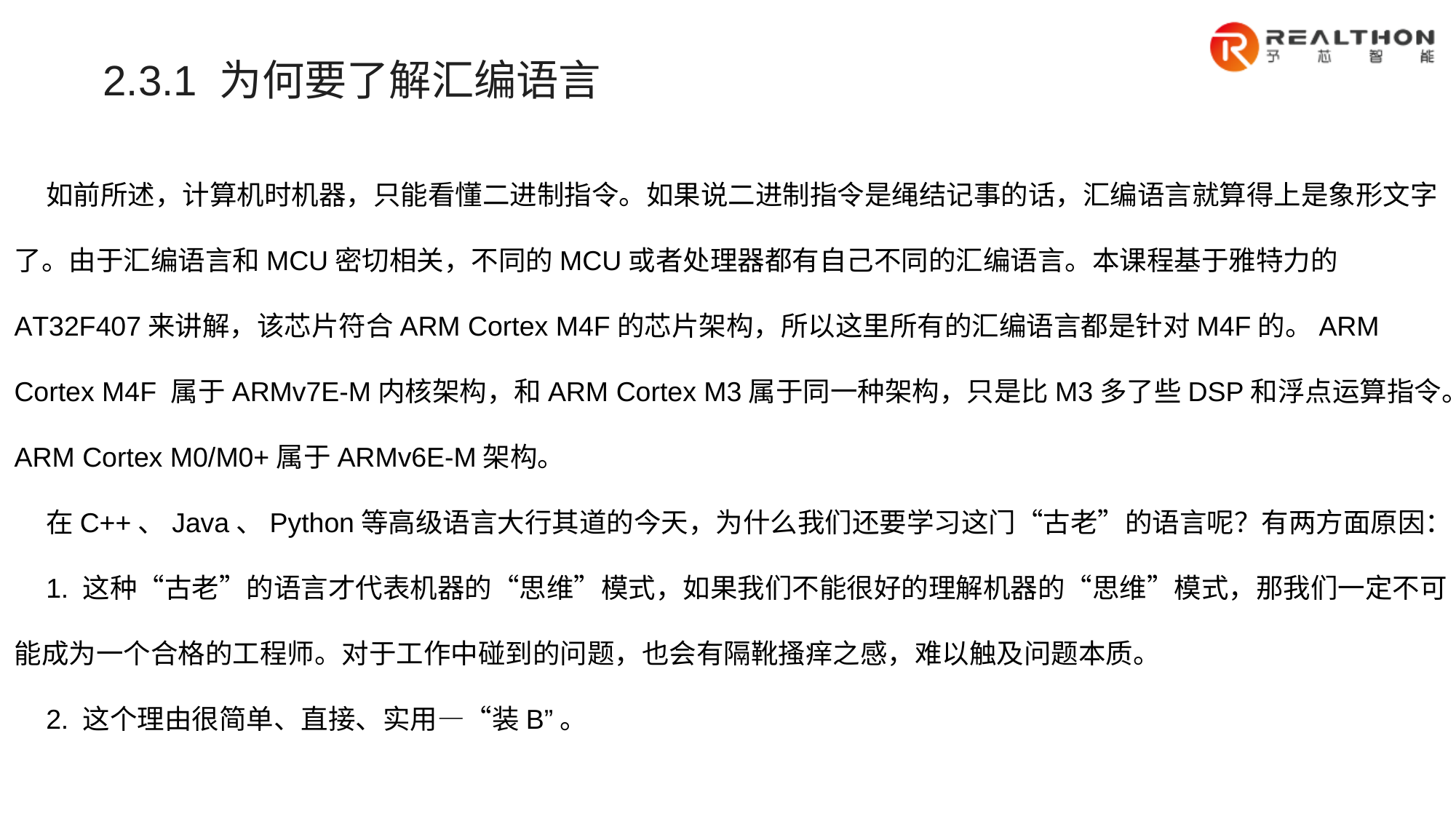

2.3.1 为何要了解汇编语言
如前所述，计算机时机器，只能看懂二进制指令。如果说二进制指令是绳结记事的话，汇编语言就算得上是象形文字了。由于汇编语言和MCU密切相关，不同的MCU或者处理器都有自己不同的汇编语言。本课程基于雅特力的AT32F407来讲解，该芯片符合ARM Cortex M4F的芯片架构，所以这里所有的汇编语言都是针对M4F的。ARM Cortex M4F 属于ARMv7E-M内核架构，和ARM Cortex M3属于同一种架构，只是比M3多了些DSP和浮点运算指令。ARM Cortex M0/M0+属于ARMv6E-M架构。
在C++、Java、Python等高级语言大行其道的今天，为什么我们还要学习这门“古老”的语言呢？有两方面原因：
1. 这种“古老”的语言才代表机器的“思维”模式，如果我们不能很好的理解机器的“思维”模式，那我们一定不可能成为一个合格的工程师。对于工作中碰到的问题，也会有隔靴搔痒之感，难以触及问题本质。
2. 这个理由很简单、直接、实用—“装B”。